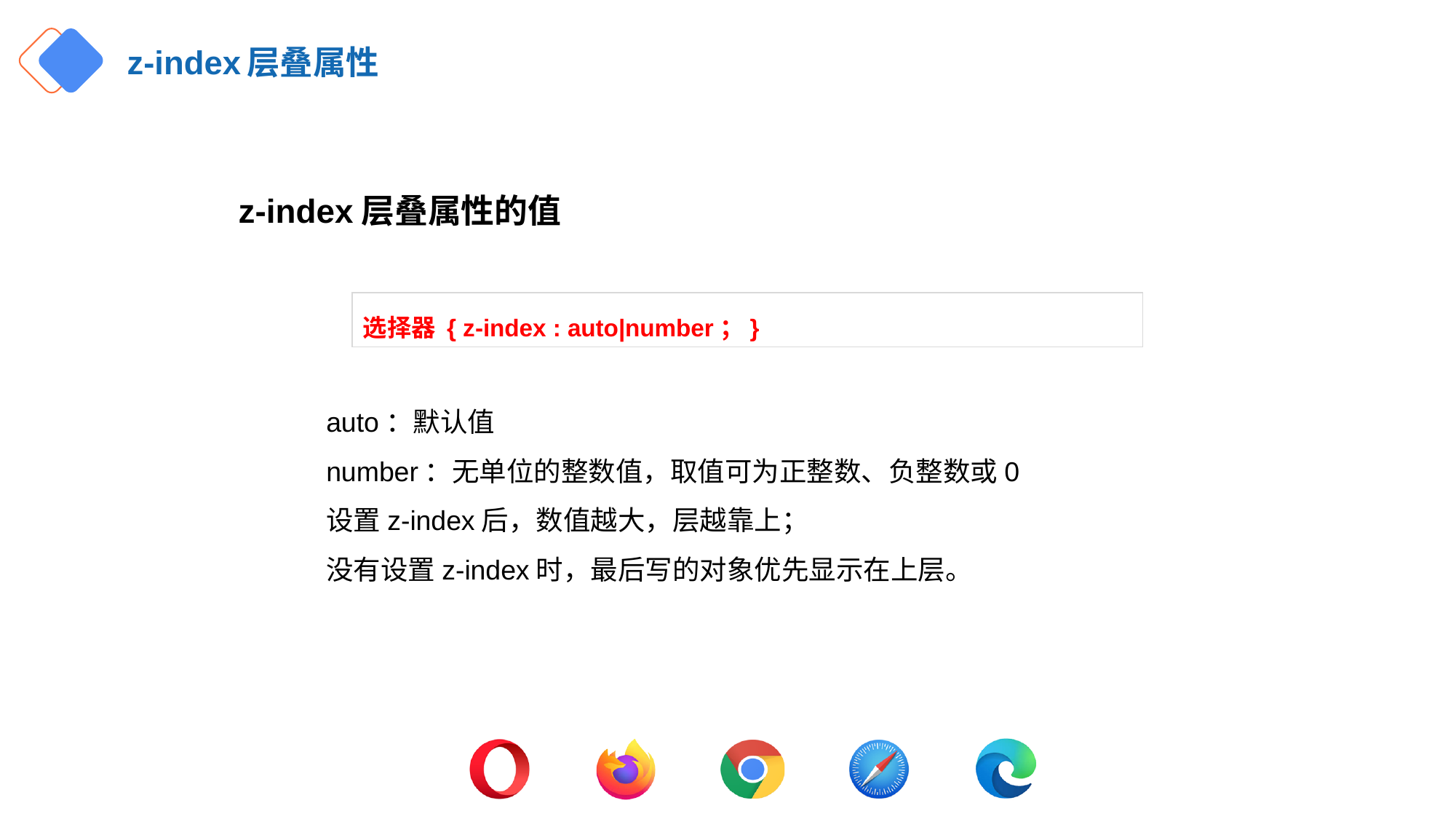

# z-index层叠属性
z-index层叠属性的值
选择器 { z-index : auto|number；}
auto：默认值
number：无单位的整数值，取值可为正整数、负整数或0
设置z-index后，数值越大，层越靠上；
没有设置z-index时，最后写的对象优先显示在上层。